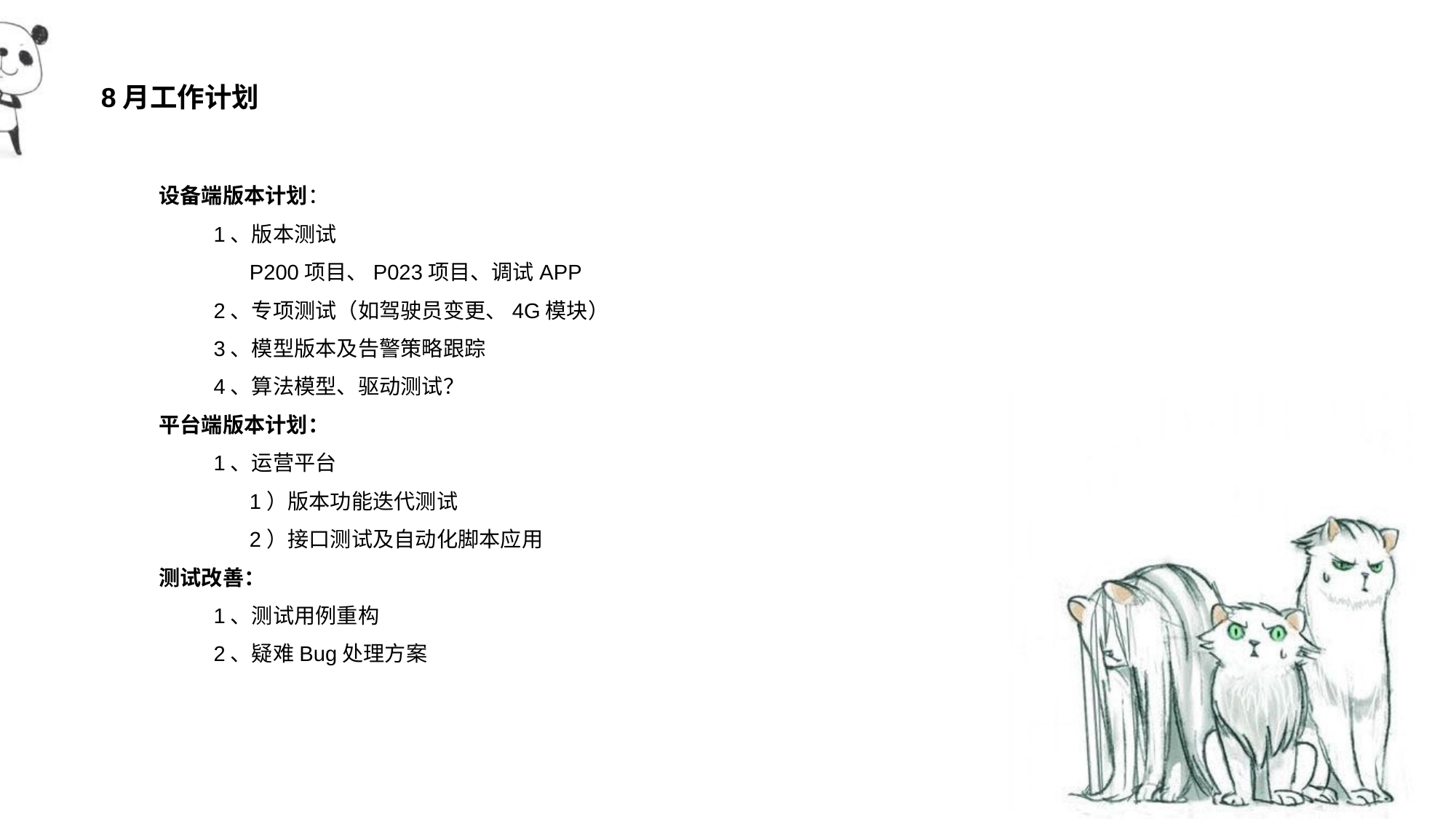

8月工作计划
设备端版本计划：
1、版本测试
      P200项目、P023项目、调试APP
2、专项测试（如驾驶员变更、4G模块）
3、模型版本及告警策略跟踪
4、算法模型、驱动测试？
平台端版本计划：
1、运营平台
      1）版本功能迭代测试
      2）接口测试及自动化脚本应用
测试改善：
1、测试用例重构
2、疑难Bug处理方案